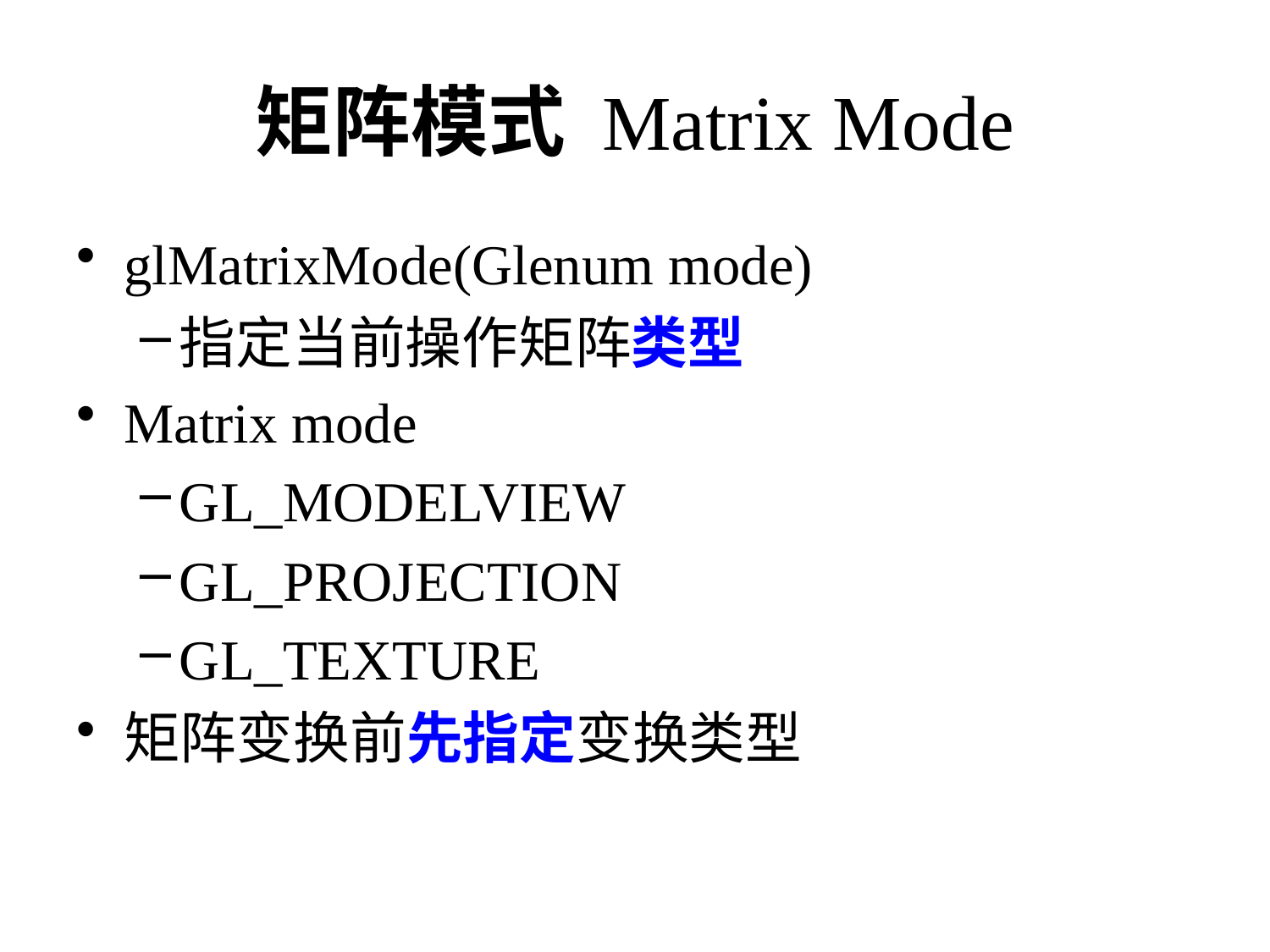

矩阵模式 Matrix Mode
glMatrixMode(Glenum mode)
指定当前操作矩阵类型
Matrix mode
GL_MODELVIEW
GL_PROJECTION
GL_TEXTURE
矩阵变换前先指定变换类型